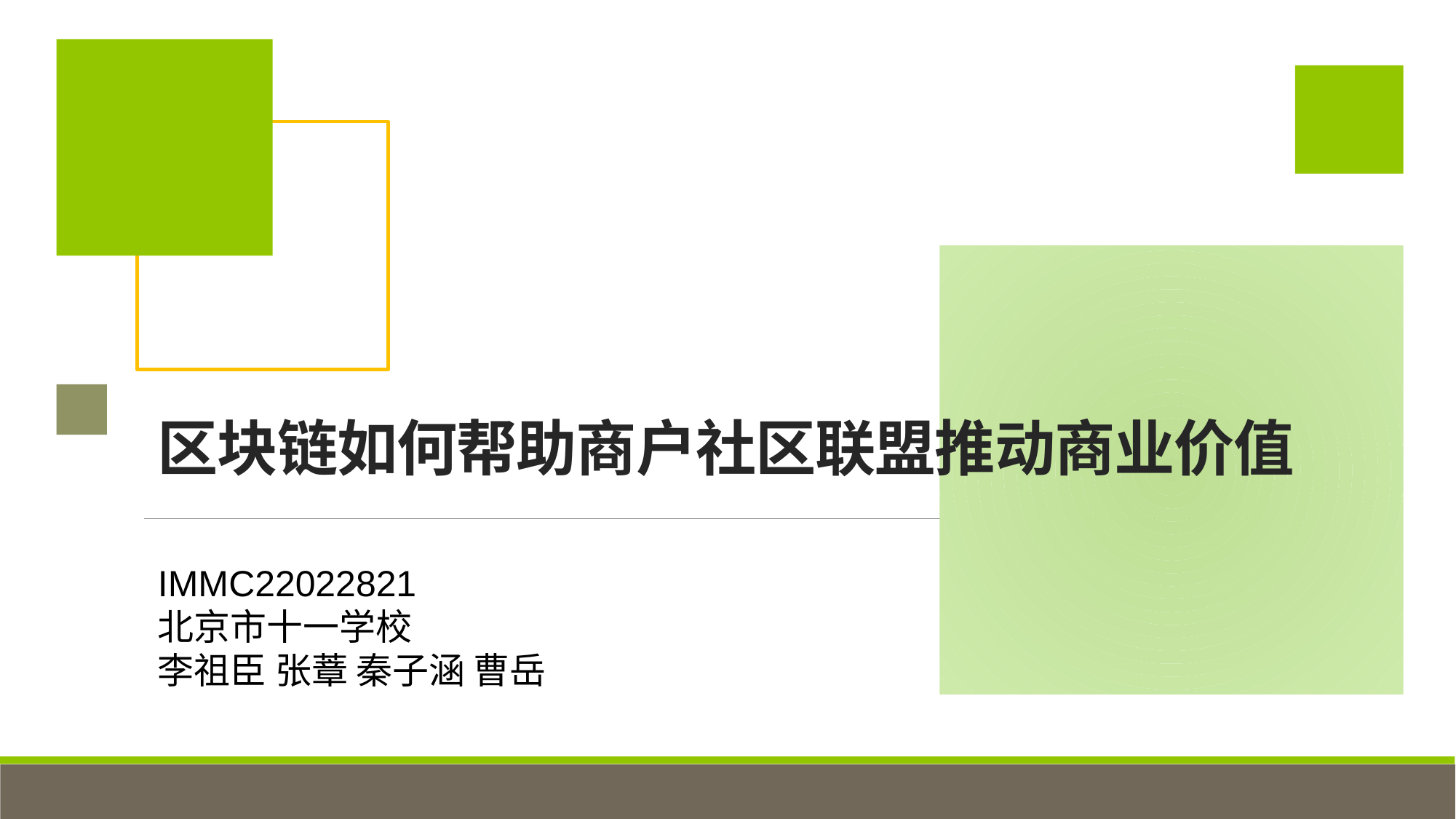

# 区块链如何帮助商户社区联盟推动商业价值

IMMC22022821
北京市十一学校
李祖臣 张蔁 秦子涵 曹岳